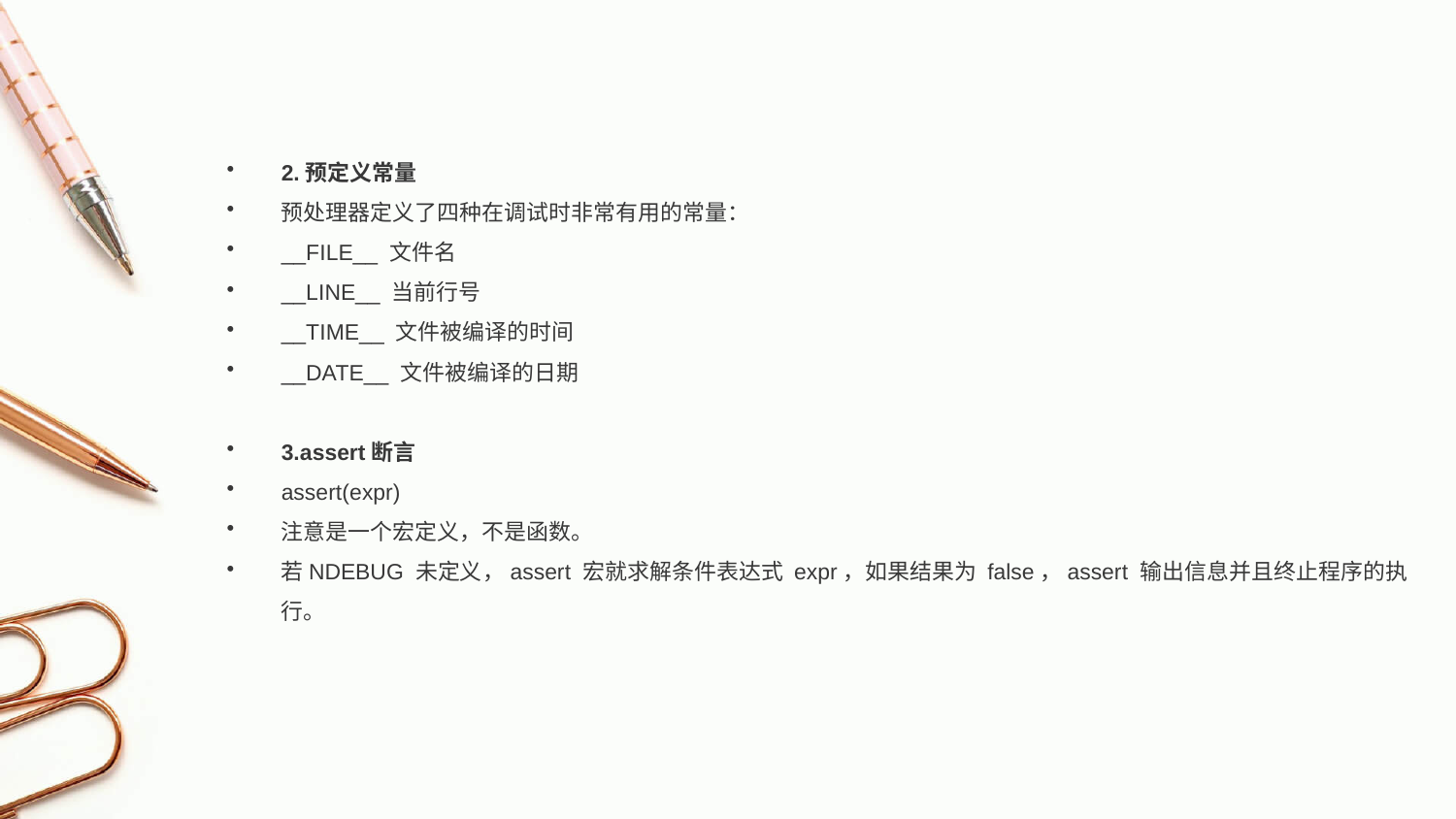

2.预定义常量
预处理器定义了四种在调试时非常有用的常量：
__FILE__ 文件名
__LINE__ 当前行号
__TIME__ 文件被编译的时间
__DATE__ 文件被编译的日期

3.assert断言
assert(expr)
注意是一个宏定义，不是函数。
若NDEBUG 未定义，assert 宏就求解条件表达式 expr，如果结果为 false，assert 输出信息并且终止程序的执行。